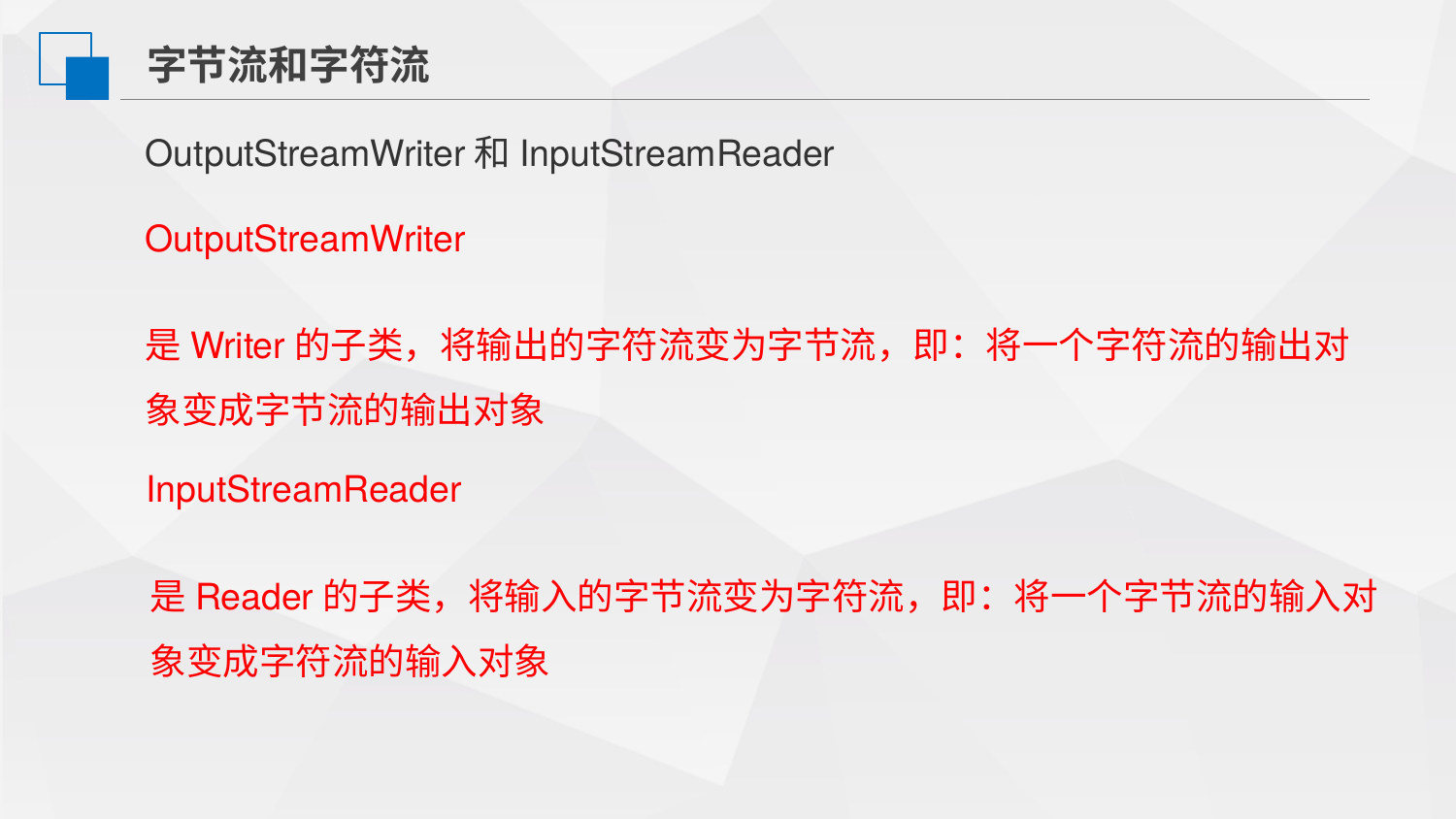

字节流和字符流
OutputStreamWriter和InputStreamReader
OutputStreamWriter
是Writer的子类，将输出的字符流变为字节流，即：将一个字符流的输出对象变成字节流的输出对象
InputStreamReader
是Reader的子类，将输入的字节流变为字符流，即：将一个字节流的输入对象变成字符流的输入对象